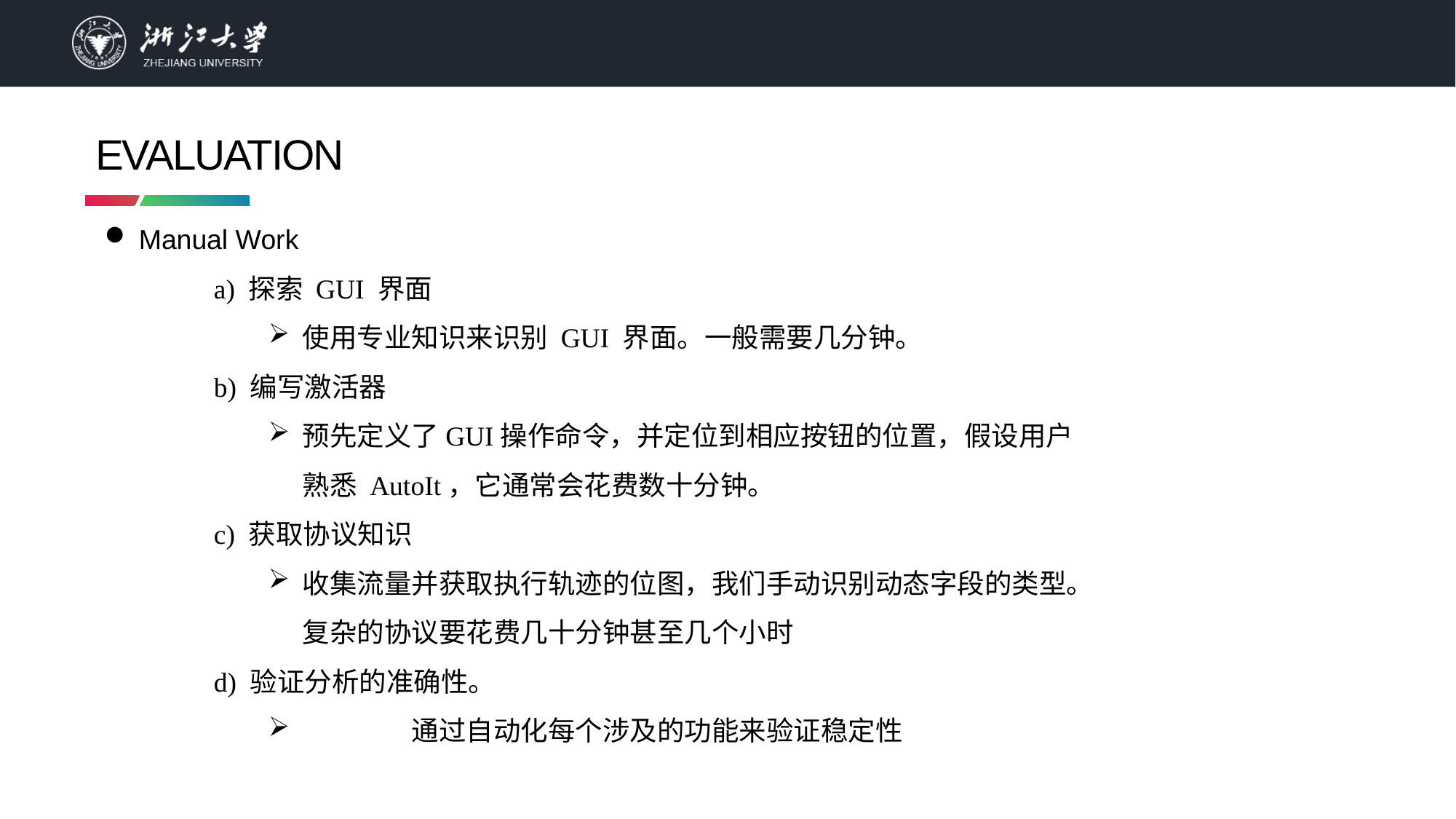

# EVALUATION
Manual Work
a) 探索 GUI 界面
使用专业知识来识别 GUI 界面。一般需要几分钟。
b) 编写激活器
预先定义了GUI操作命令，并定位到相应按钮的位置，假设用户熟悉 AutoIt，它通常会花费数十分钟。
c) 获取协议知识
收集流量并获取执行轨迹的位图，我们手动识别动态字段的类型。复杂的协议要花费几十分钟甚至几个小时
d) 验证分析的准确性。
	通过自动化每个涉及的功能来验证稳定性
41